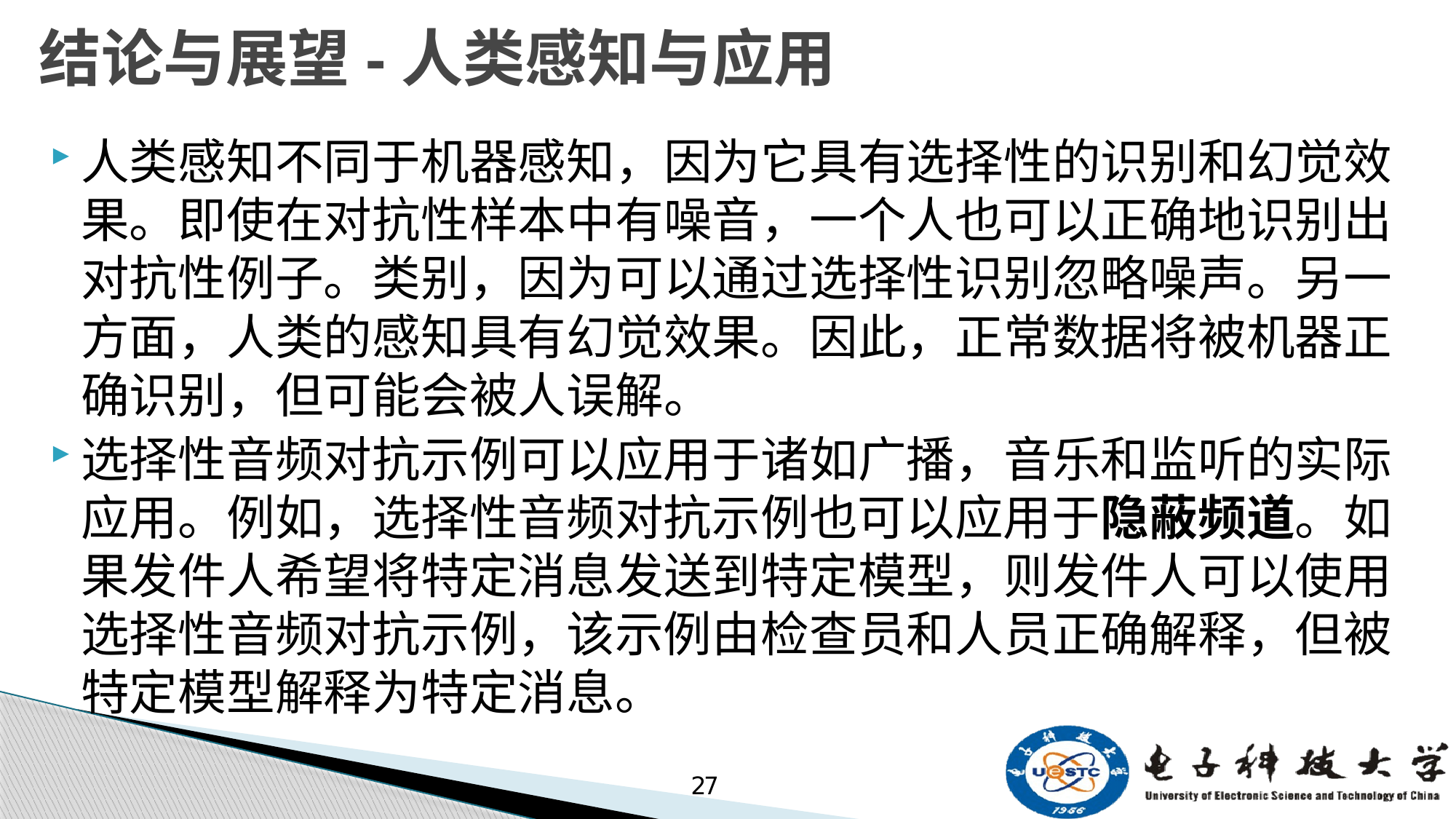

# 结论与展望-人类感知与应用
人类感知不同于机器感知，因为它具有选择性的识别和幻觉效果。即使在对抗性样本中有噪音，一个人也可以正确地识别出对抗性例子。类别，因为可以通过选择性识别忽略噪声。另一方面，人类的感知具有幻觉效果。因此，正常数据将被机器正确识别，但可能会被人误解。
选择性音频对抗示例可以应用于诸如广播，音乐和监听的实际应用。例如，选择性音频对抗示例也可以应用于隐蔽频道。如果发件人希望将特定消息发送到特定模型，则发件人可以使用选择性音频对抗示例，该示例由检查员和人员正确解释，但被特定模型解释为特定消息。
27